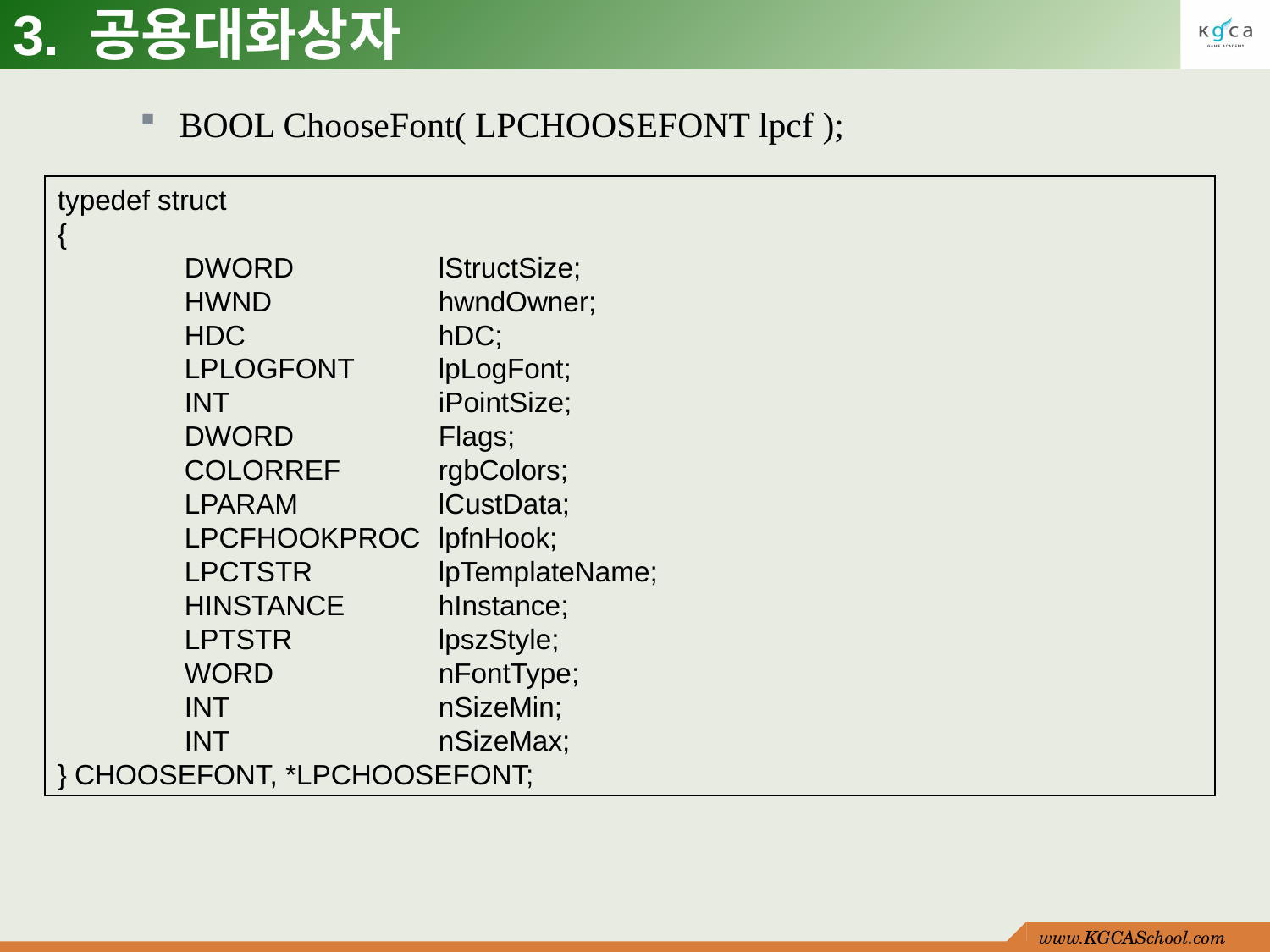

# 3. 공용대화상자
BOOL ChooseFont( LPCHOOSEFONT lpcf );
typedef struct
{
	DWORD 		lStructSize;
	HWND 		hwndOwner;
	HDC 		hDC;
	LPLOGFONT 	lpLogFont;
	INT 		iPointSize;
	DWORD 		Flags;
	COLORREF 	rgbColors;
	LPARAM 		lCustData;
	LPCFHOOKPROC 	lpfnHook;
	LPCTSTR 	lpTemplateName;
	HINSTANCE 	hInstance;
	LPTSTR 		lpszStyle;
	WORD 		nFontType;
	INT 		nSizeMin;
	INT 		nSizeMax;
} CHOOSEFONT, *LPCHOOSEFONT;